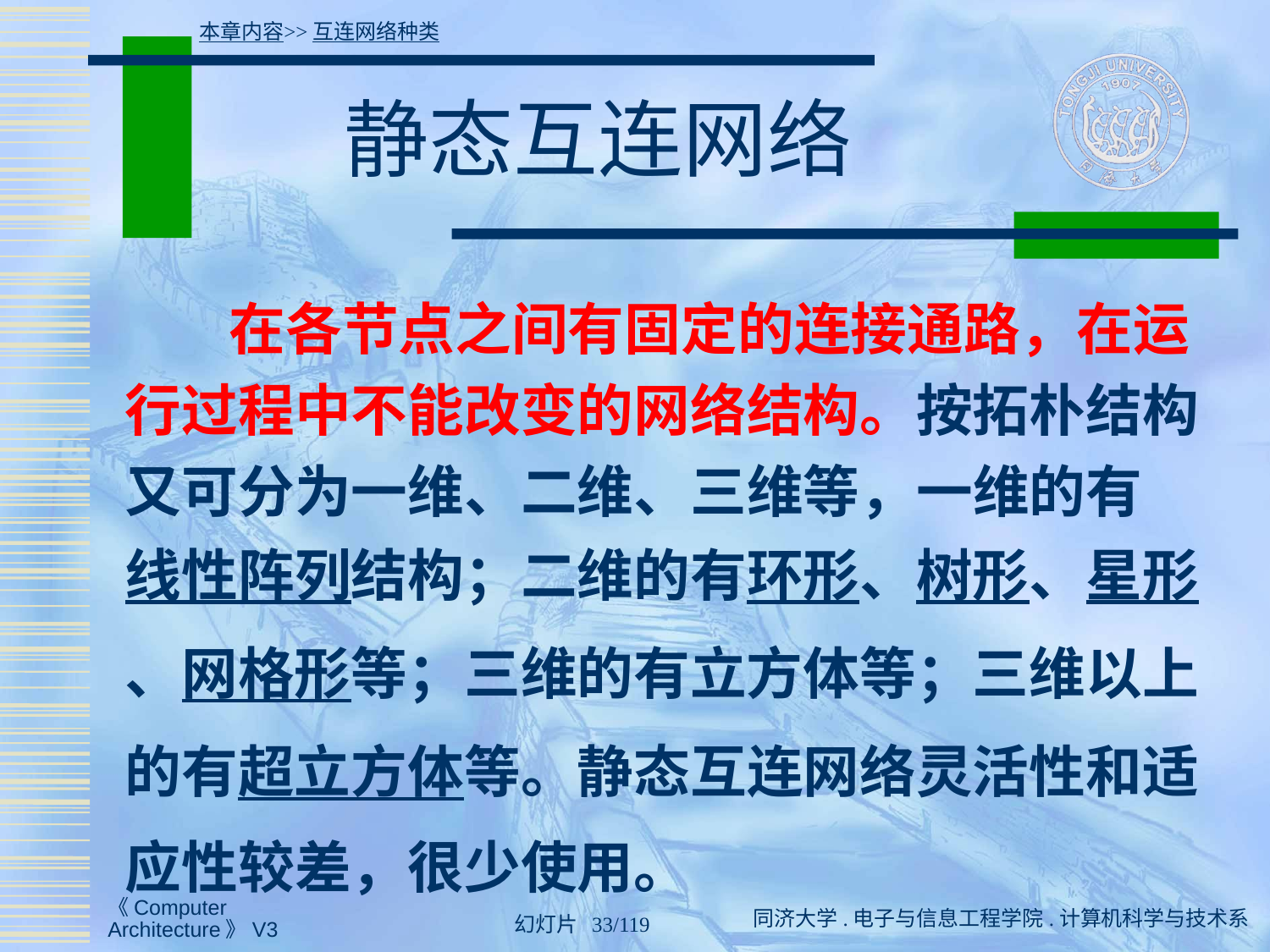

本章内容>>互连网络种类
# 静态互连网络
       在各节点之间有固定的连接通路，在运行过程中不能改变的网络结构。按拓朴结构又可分为一维、二维、三维等，一维的有线性阵列结构；二维的有环形、树形、星形、网格形等；三维的有立方体等；三维以上的有超立方体等。静态互连网络灵活性和适应性较差，很少使用。